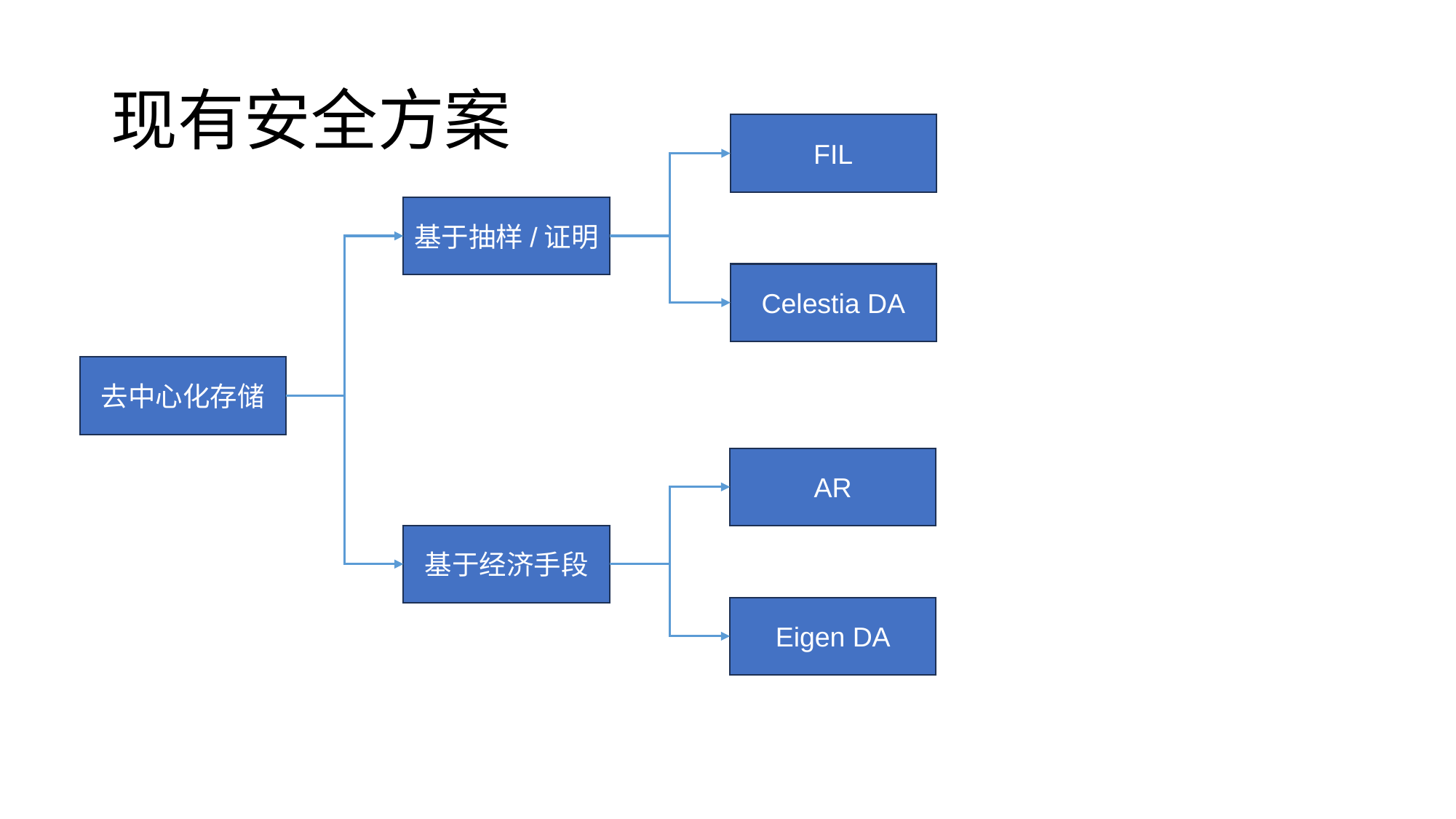

# 现有安全方案
FIL
基于抽样/证明
Celestia DA
去中心化存储
AR
基于经济手段
Eigen DA